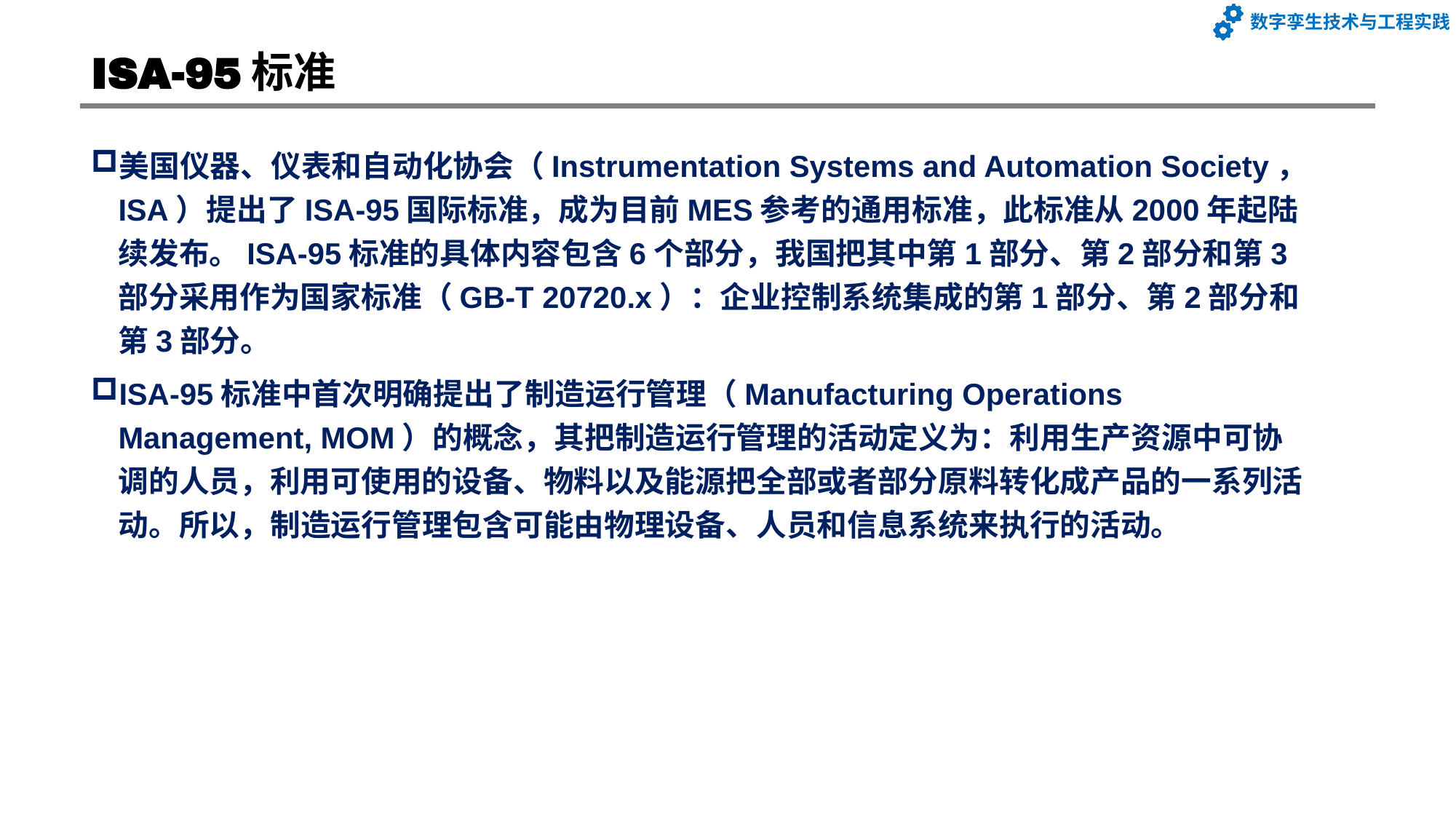

# ISA-95标准
美国仪器、仪表和自动化协会（Instrumentation Systems and Automation Society，ISA）提出了ISA-95国际标准，成为目前MES参考的通用标准，此标准从2000年起陆续发布。ISA-95标准的具体内容包含6个部分，我国把其中第1部分、第2部分和第3部分采用作为国家标准（GB-T 20720.x）：企业控制系统集成的第1部分、第2部分和第3部分。
ISA-95标准中首次明确提出了制造运行管理（Manufacturing Operations Management, MOM）的概念，其把制造运行管理的活动定义为：利用生产资源中可协调的人员，利用可使用的设备、物料以及能源把全部或者部分原料转化成产品的一系列活动。所以，制造运行管理包含可能由物理设备、人员和信息系统来执行的活动。